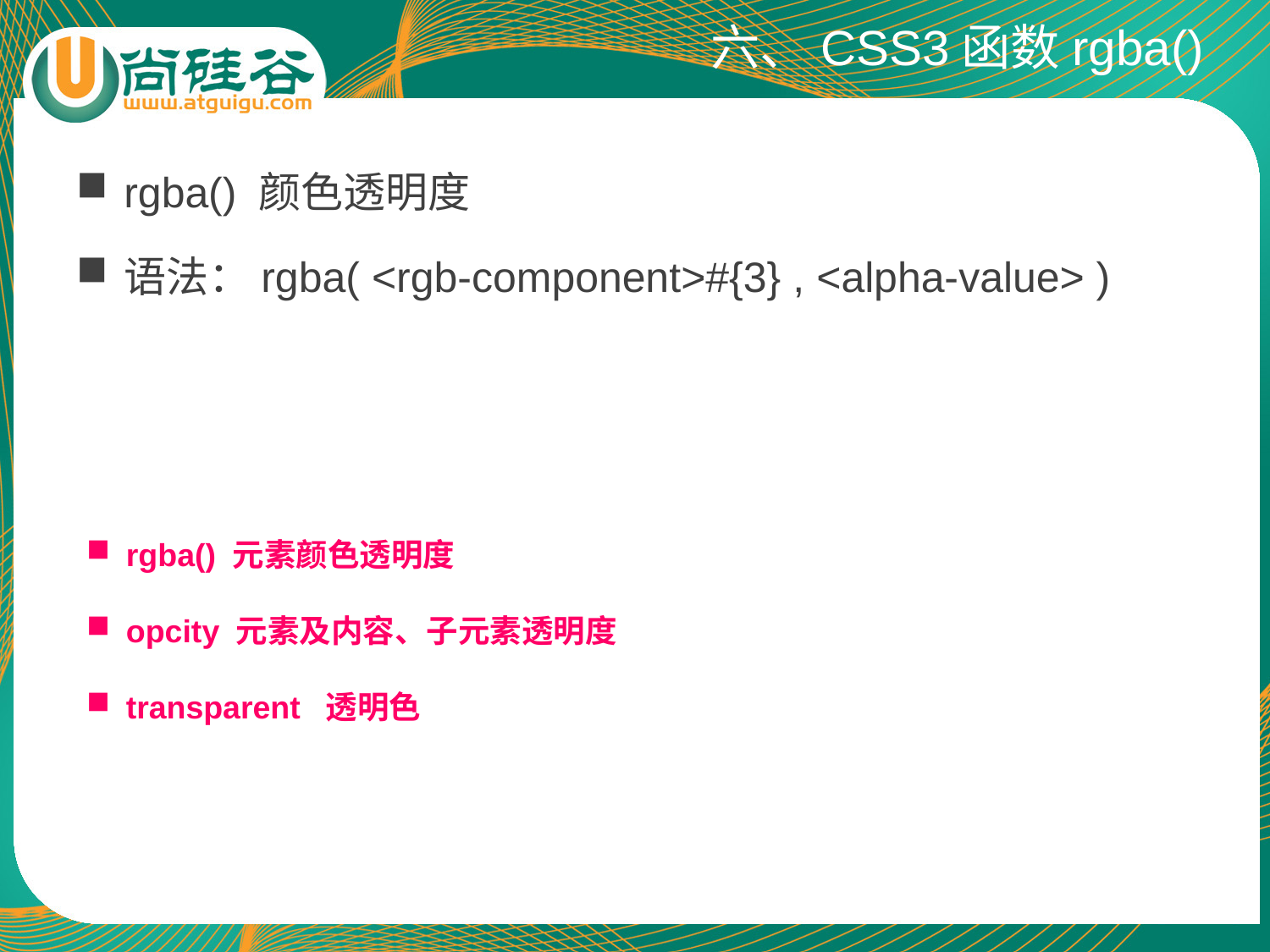

# 六、CSS3函数rgba()
rgba() 颜色透明度
语法：rgba( <rgb-component>#{3} , <alpha-value> )

rgba() 元素颜色透明度
opcity 元素及内容、子元素透明度
transparent  透明色